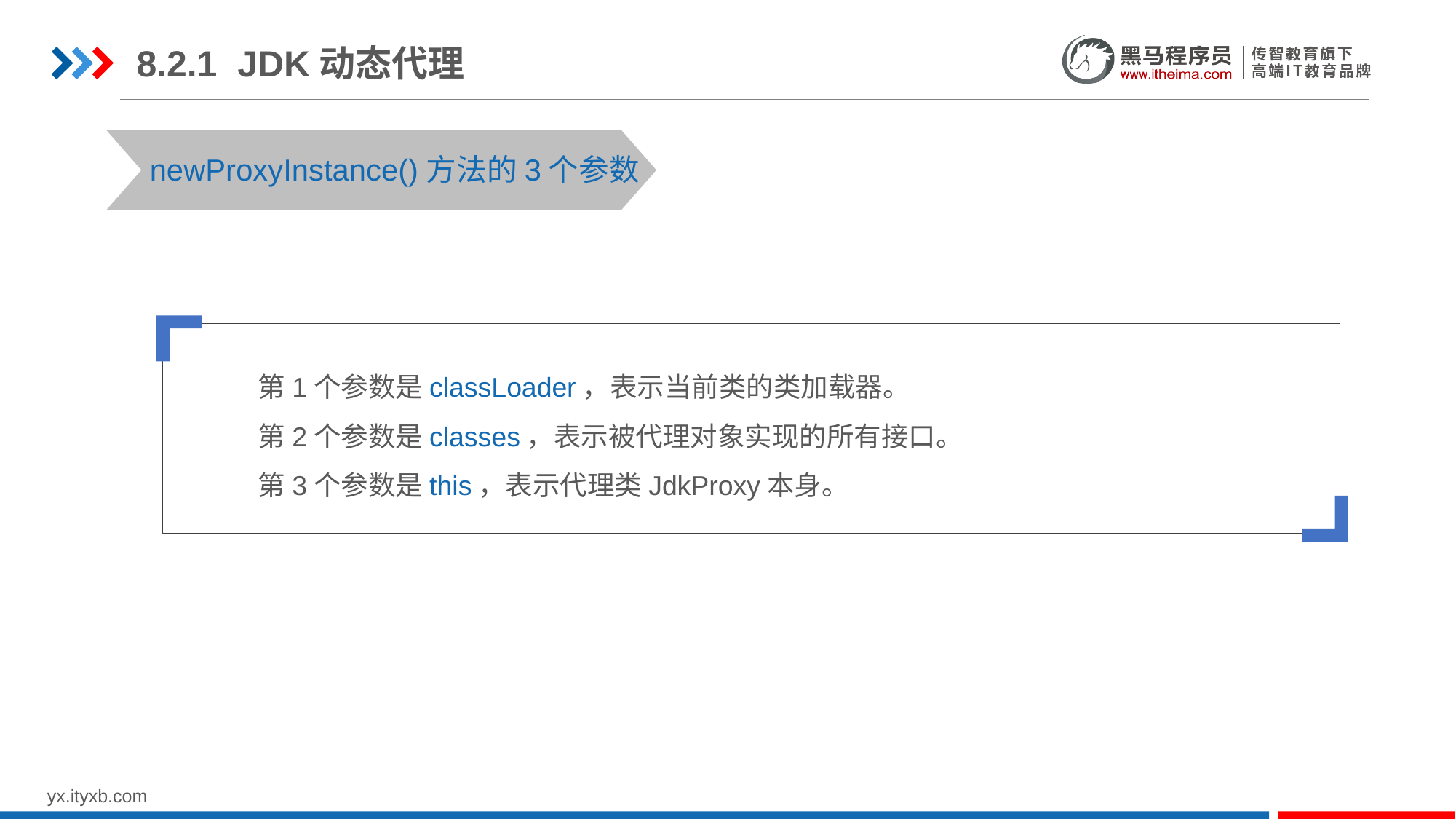

8.2.1  JDK动态代理

newProxyInstance()方法的3个参数

        第1个参数是classLoader，表示当前类的类加载器。
        第2个参数是classes，表示被代理对象实现的所有接口。
        第3个参数是this，表示代理类JdkProxy本身。